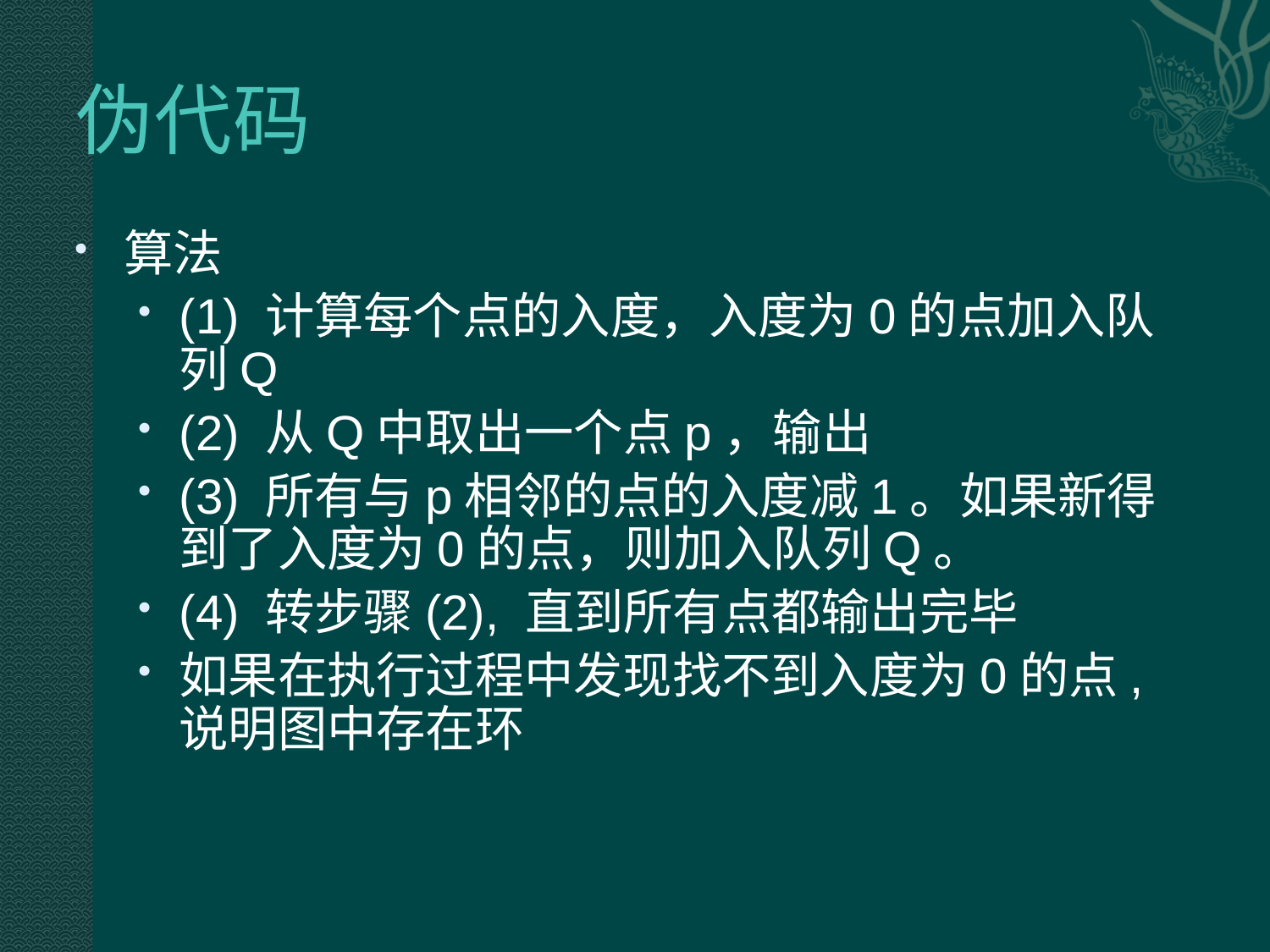

# 伪代码
算法
(1) 计算每个点的入度，入度为0的点加入队列Q
(2) 从Q中取出一个点p，输出
(3) 所有与p相邻的点的入度减1。如果新得到了入度为0的点，则加入队列Q。
(4) 转步骤(2), 直到所有点都输出完毕
如果在执行过程中发现找不到入度为0的点, 说明图中存在环